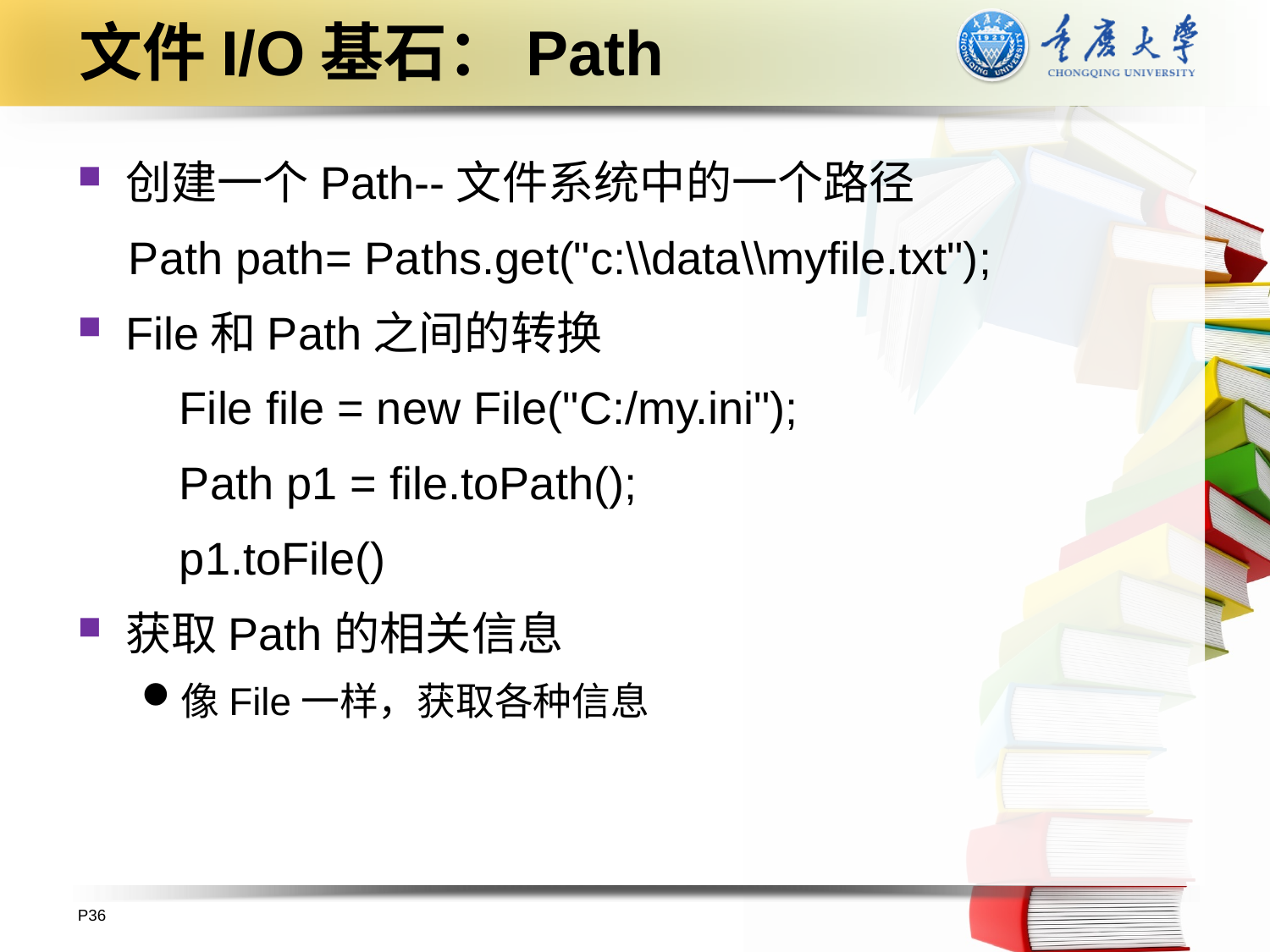

# 文件I/O基石：Path
创建一个Path--文件系统中的一个路径
    Path path= Paths.get("c:\\data\\myfile.txt");
File和Path之间的转换
        File file = new File("C:/my.ini");
        Path p1 = file.toPath();
        p1.toFile()
获取Path的相关信息
像File一样，获取各种信息
P36